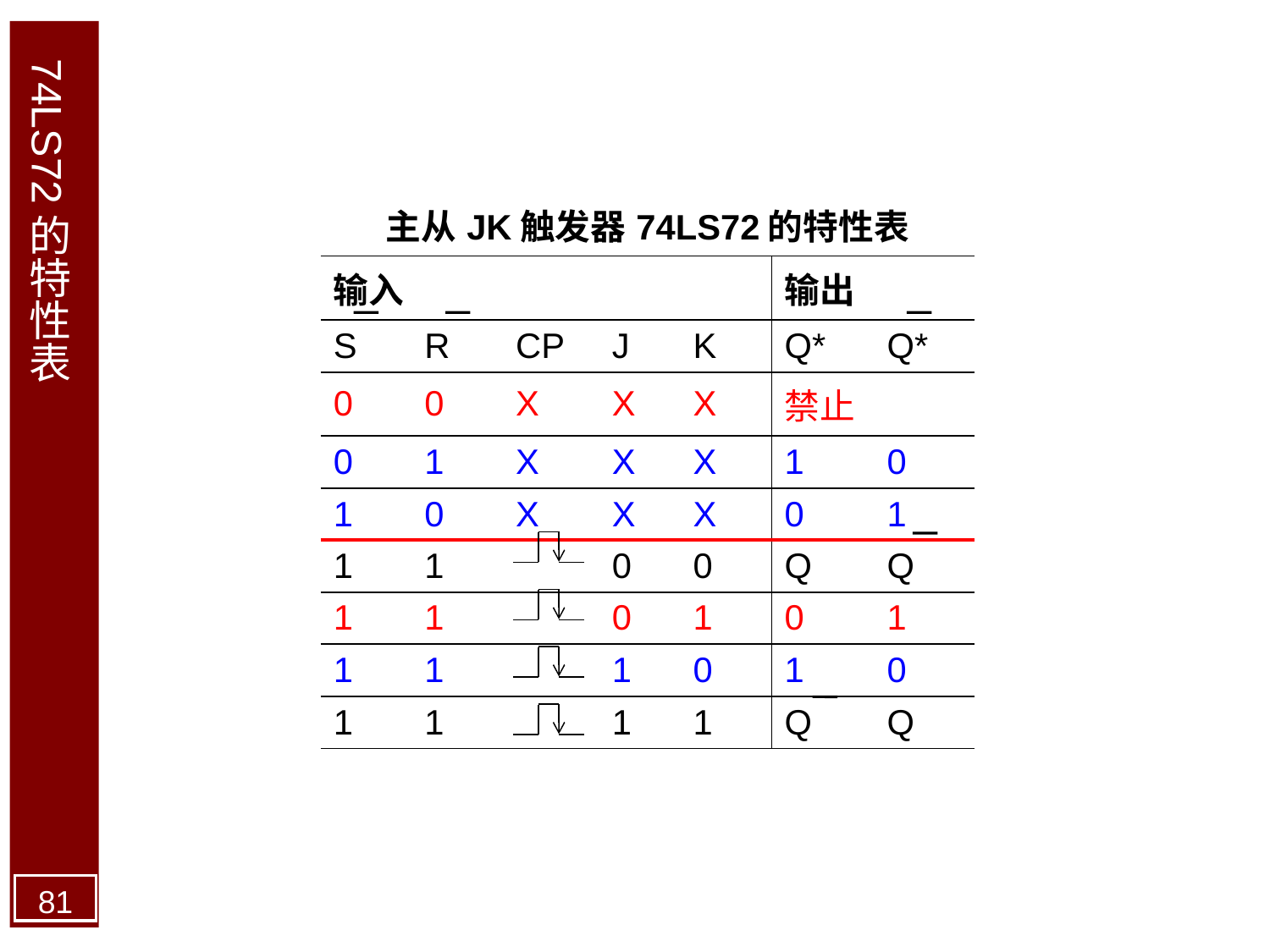

# 74LS72的特性表
| 主从JK触发器74LS72的特性表 |  |  |  |  |  |  |
| --- | --- | --- | --- | --- | --- | --- |
| 输入 |  |  |  |  | 输出 |  |
| S | R | CP | J | K | Q\* | Q\* |
| 0 | 0 | X | X | X | 禁止 |  |
| 0 | 1 | X | X | X | 1 | 0 |
| 1 | 0 | X | X | X | 0 | 1 |
| 1 | 1 |  | 0 | 0 | Q | Q |
| 1 | 1 |  | 0 | 1 | 0 | 1 |
| 1 | 1 |  | 1 | 0 | 1 | 0 |
| 1 | 1 |  | 1 | 1 | Q | Q |

81